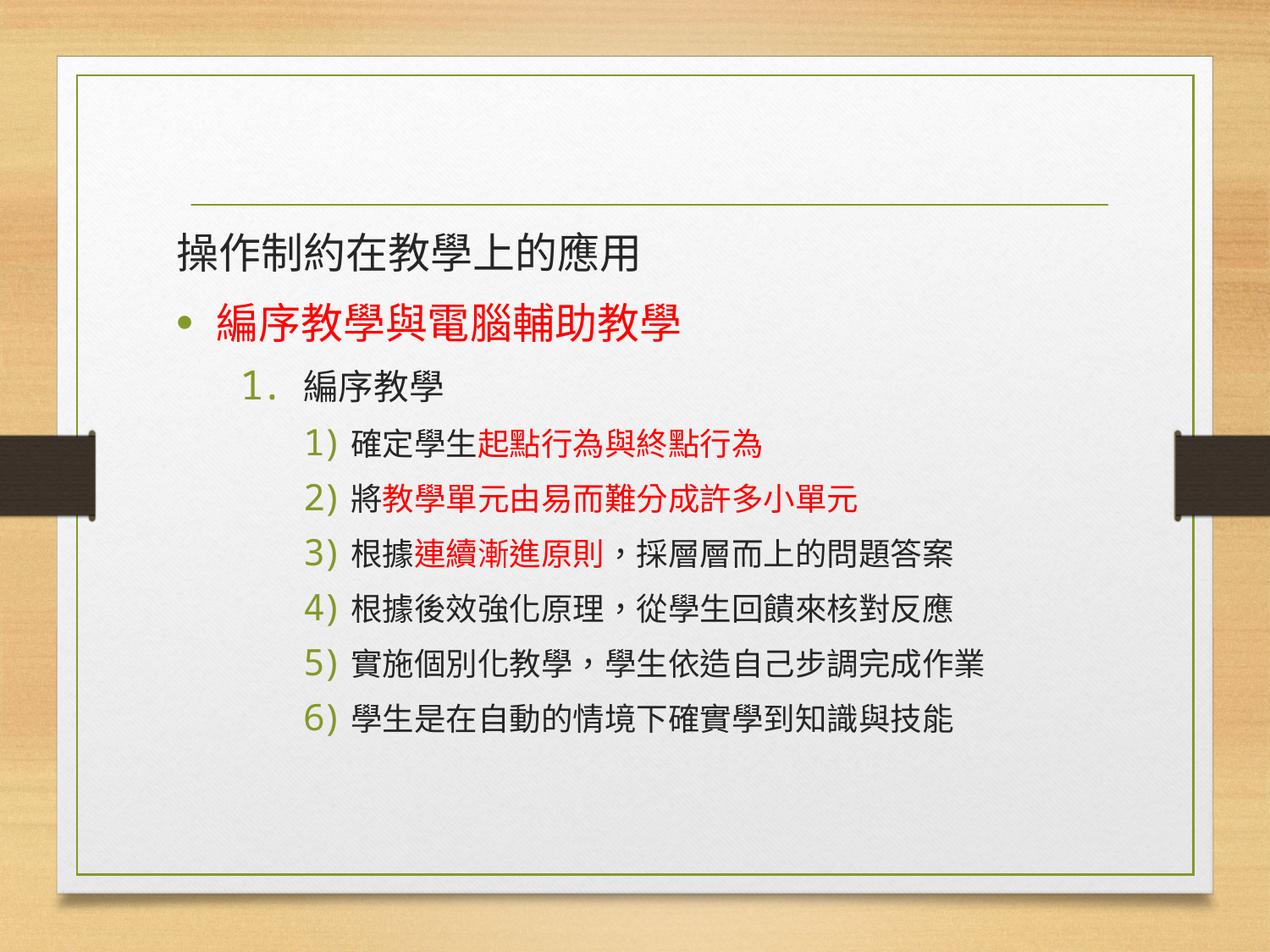

#
操作制約在教學上的應用
編序教學與電腦輔助教學
編序教學
確定學生起點行為與終點行為
將教學單元由易而難分成許多小單元
根據連續漸進原則，採層層而上的問題答案
根據後效強化原理，從學生回饋來核對反應
實施個別化教學，學生依造自己步調完成作業
學生是在自動的情境下確實學到知識與技能